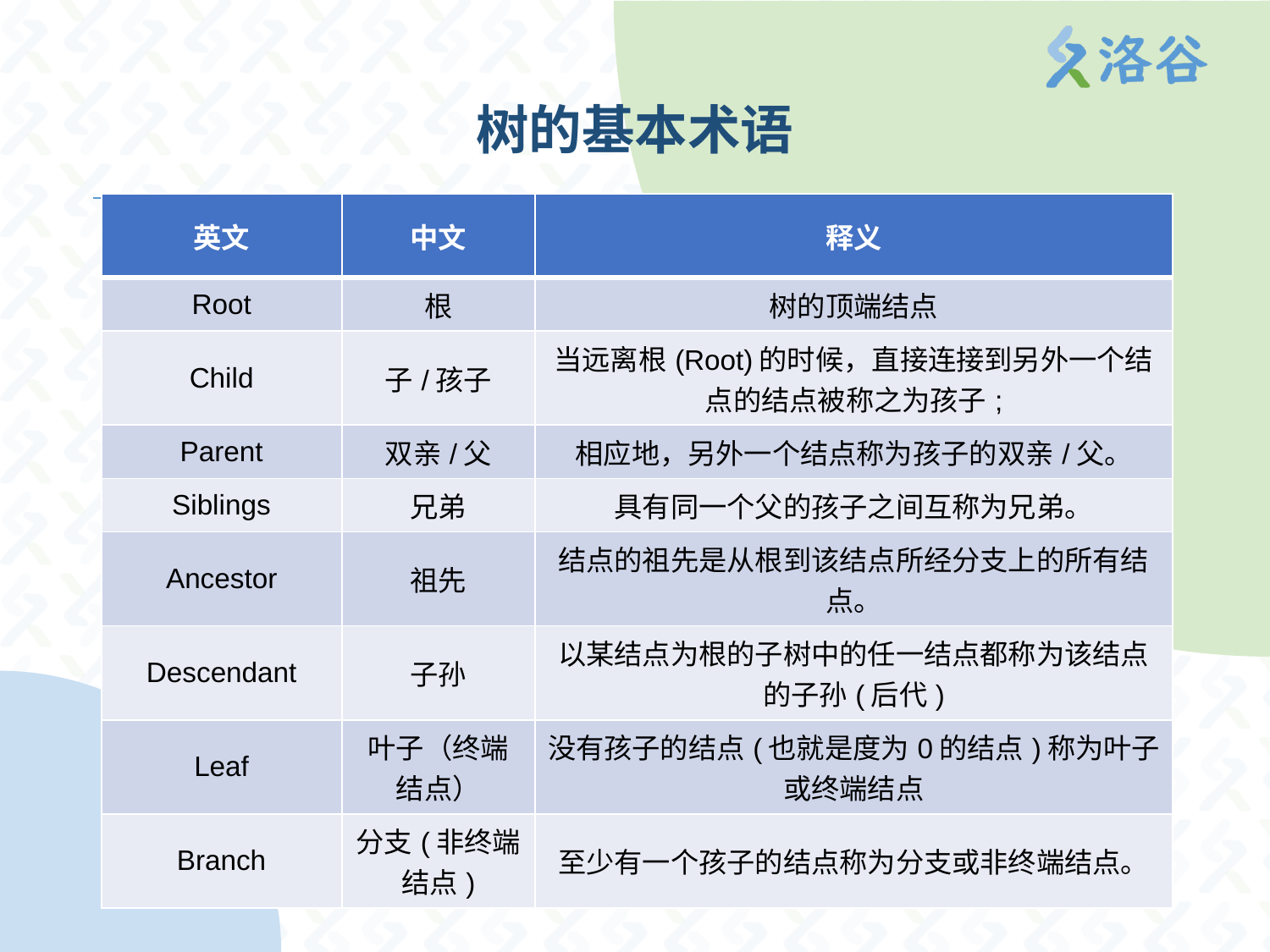

# 树的基本术语
| 英文 | 中文 | 释义 |
| --- | --- | --- |
| Root | 根 | 树的顶端结点 |
| Child | 子/孩子 | 当远离根(Root)的时候，直接连接到另外一个结点的结点被称之为孩子; |
| Parent | 双亲/父 | 相应地，另外一个结点称为孩子的双亲/父。 |
| Siblings | 兄弟 | 具有同一个父的孩子之间互称为兄弟。 |
| Ancestor | 祖先 | 结点的祖先是从根到该结点所经分支上的所有结点。 |
| Descendant | 子孙 | 以某结点为根的子树中的任一结点都称为该结点的子孙(后代) |
| Leaf | 叶子（终端结点） | 没有孩子的结点(也就是度为0的结点)称为叶子或终端结点 |
| Branch | 分支(非终端结点) | 至少有一个孩子的结点称为分支或非终端结点。 |